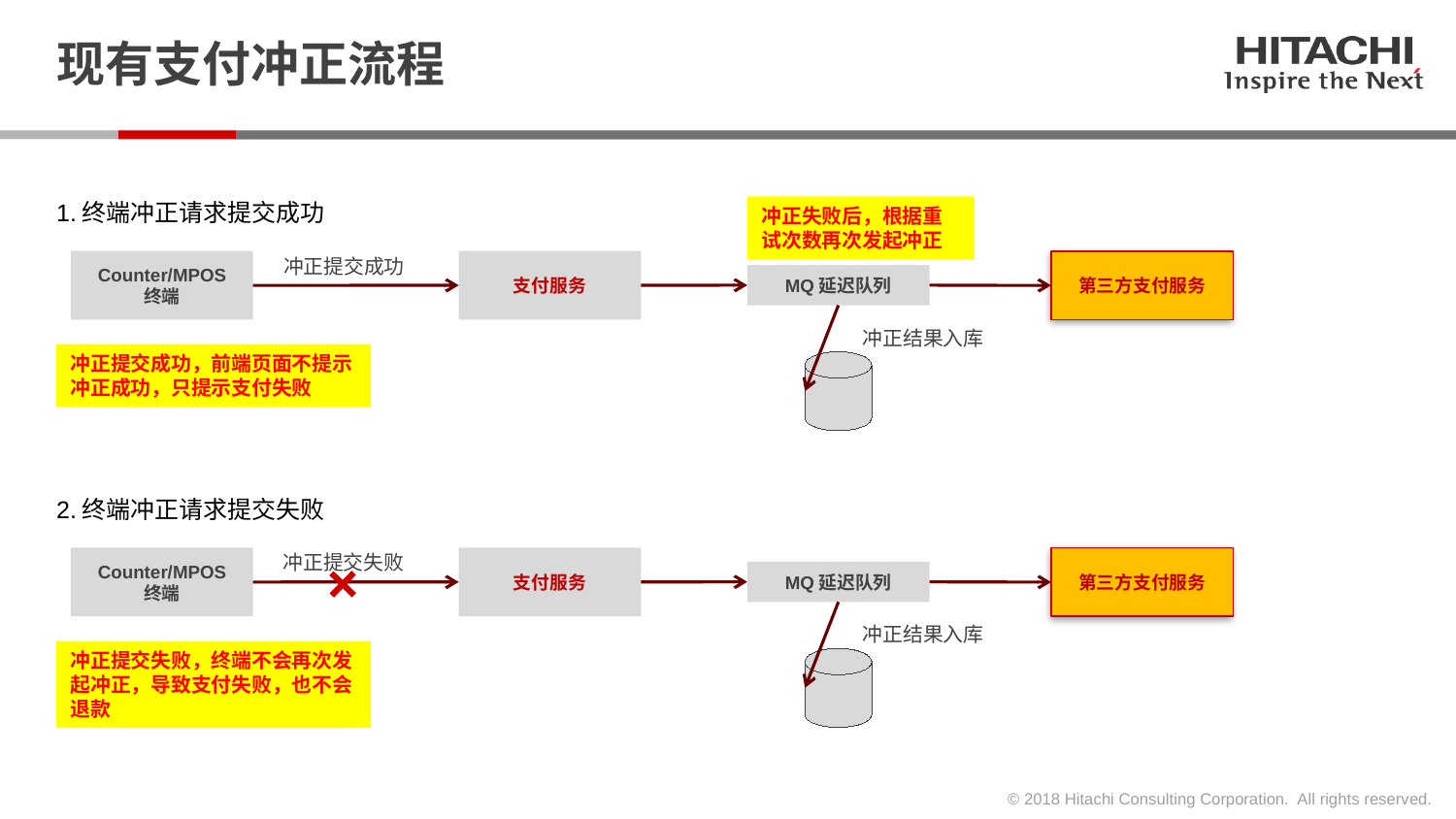

# 现有支付冲正流程
解决思路
1.终端冲正请求提交成功
冲正失败后，根据重试次数再次发起冲正
冲正提交成功
支付服务
Counter/MPOS 终端
第三方支付服务
MQ延迟队列
冲正结果入库
冲正提交成功，前端页面不提示
冲正成功，只提示支付失败

解决思路
2.终端冲正请求提交失败
冲正提交失败
支付服务
Counter/MPOS 终端
第三方支付服务
MQ延迟队列

冲正结果入库
冲正提交失败，终端不会再次发起冲正，导致支付失败，也不会退款